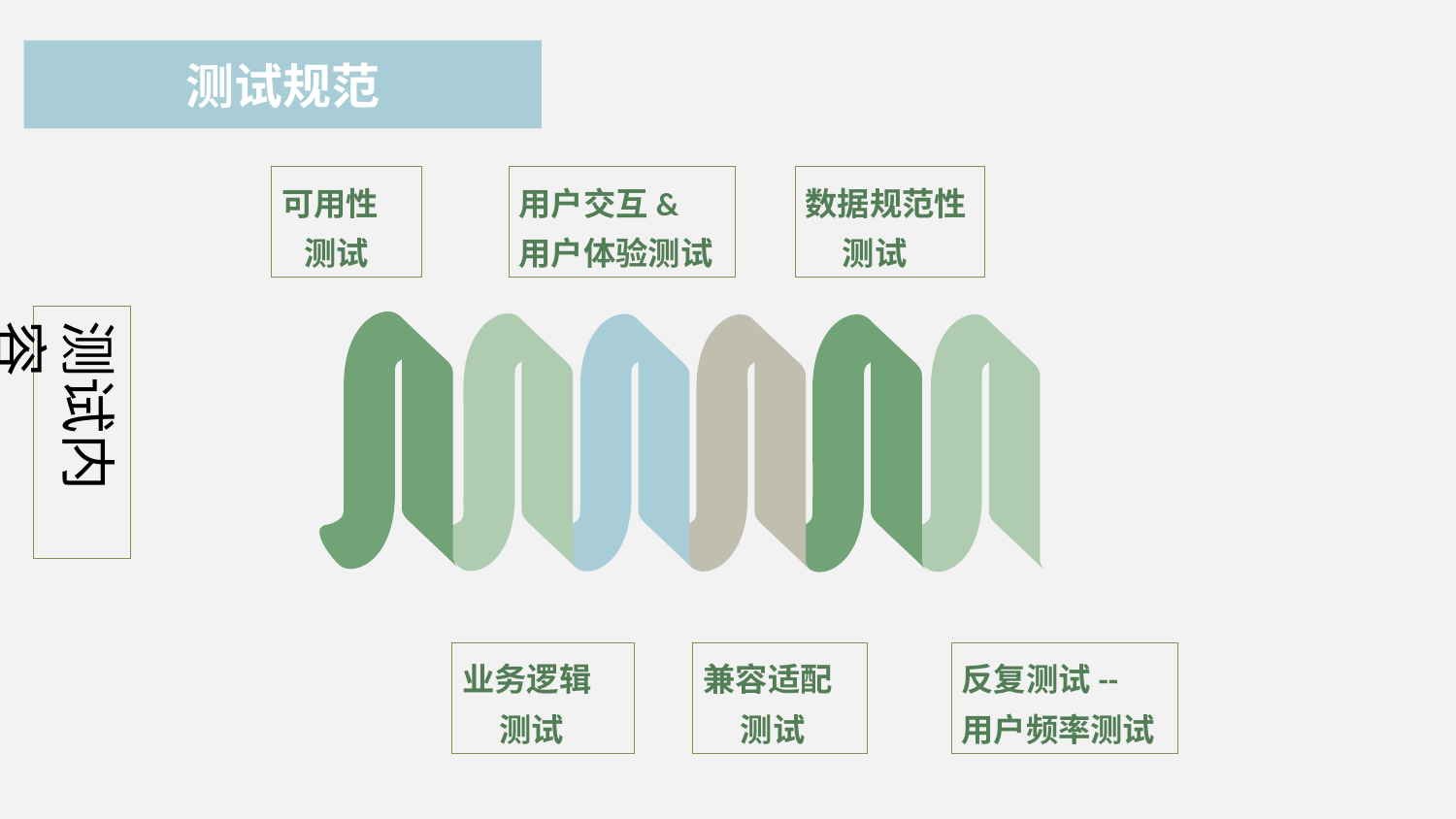

测试规范
可用性
  测试
数据规范性
    测试
用户交互&
用户体验测试

测试内容

业务逻辑
    测试
兼容适配
    测试
反复测试--
用户频率测试